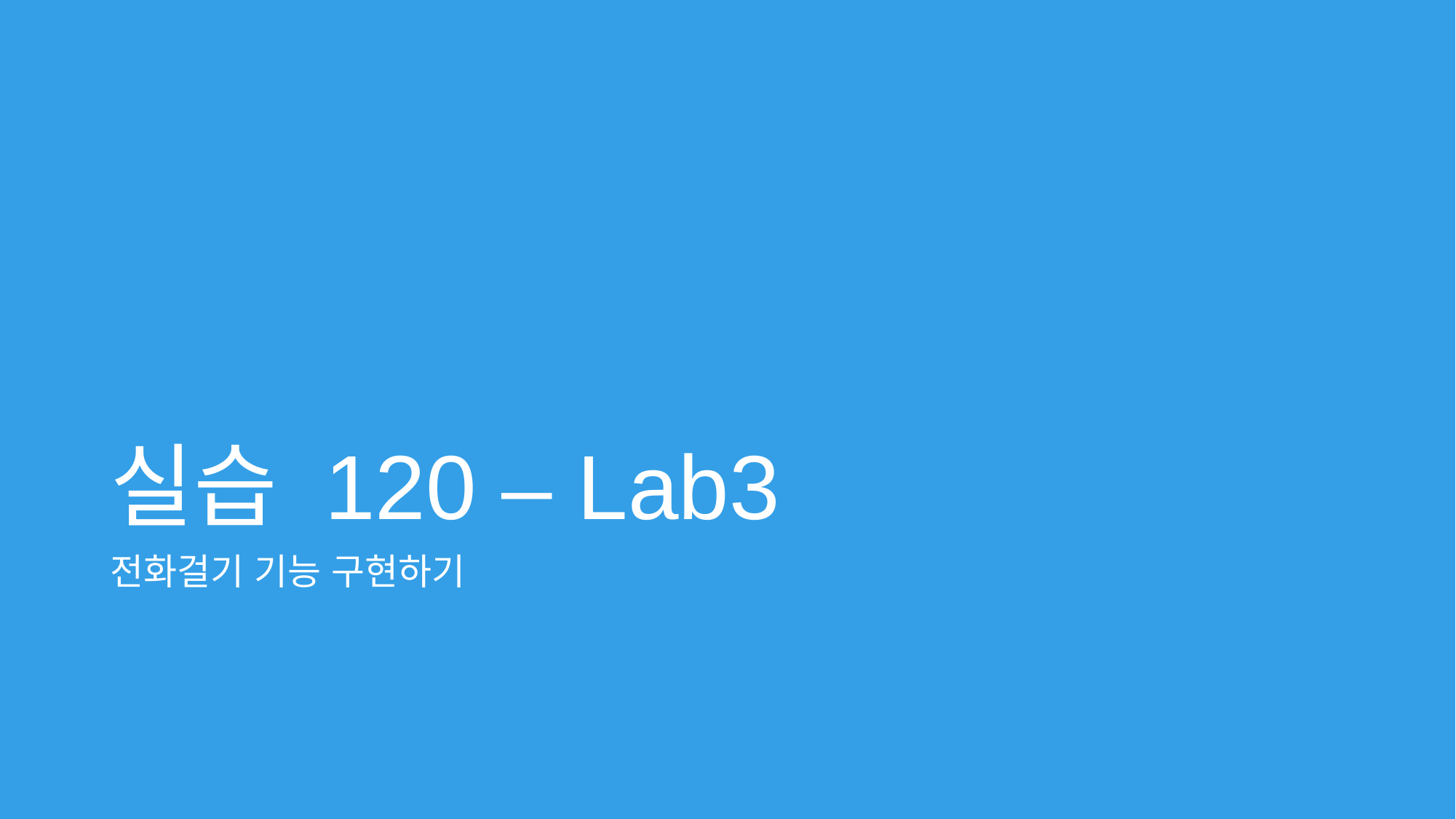

# 실습 120 – Lab3
전화걸기 기능 구현하기